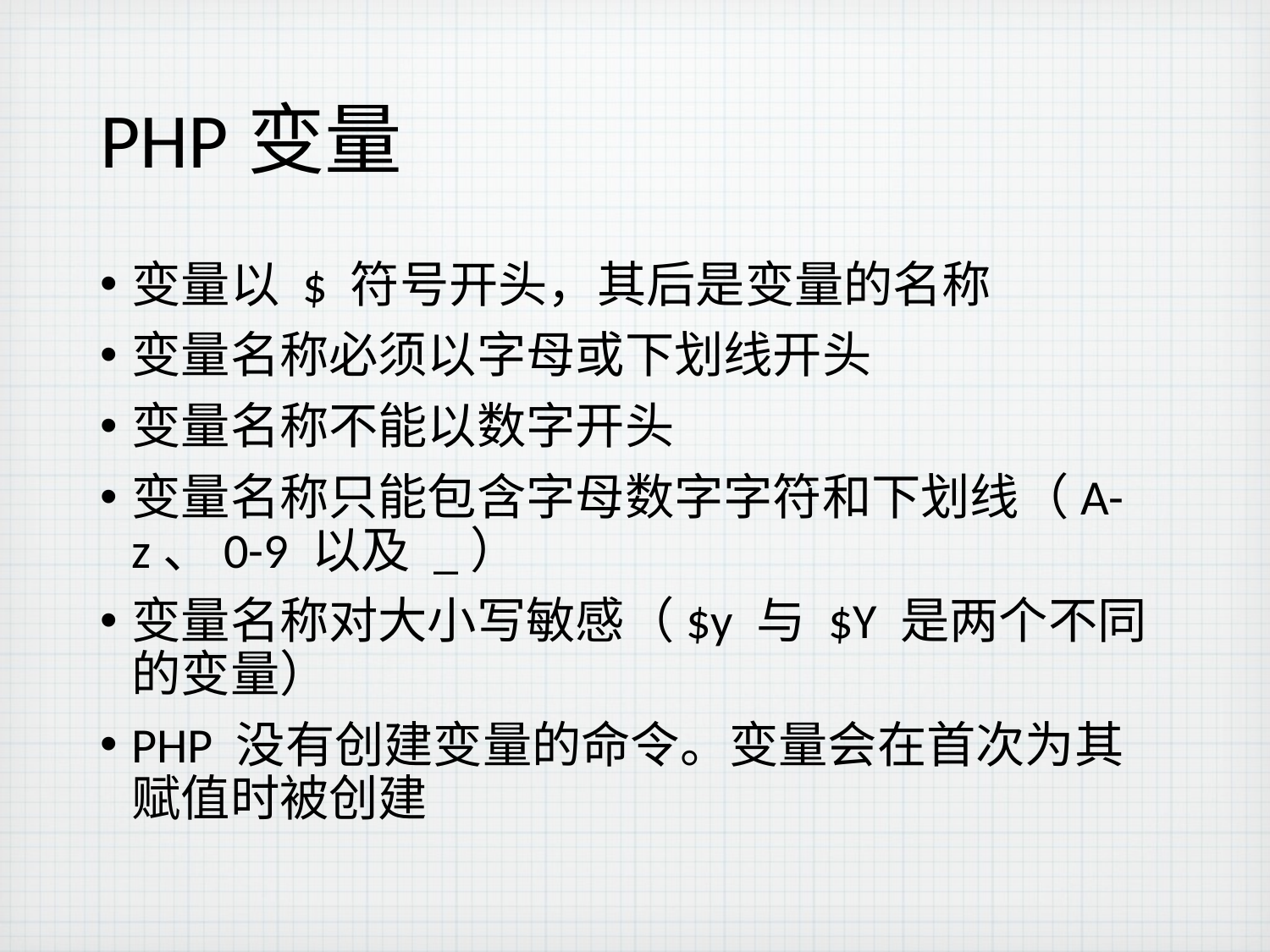

# PHP变量
变量以 $ 符号开头，其后是变量的名称
变量名称必须以字母或下划线开头
变量名称不能以数字开头
变量名称只能包含字母数字字符和下划线（A-z、0-9 以及 _）
变量名称对大小写敏感（$y 与 $Y 是两个不同的变量）
PHP 没有创建变量的命令。变量会在首次为其赋值时被创建